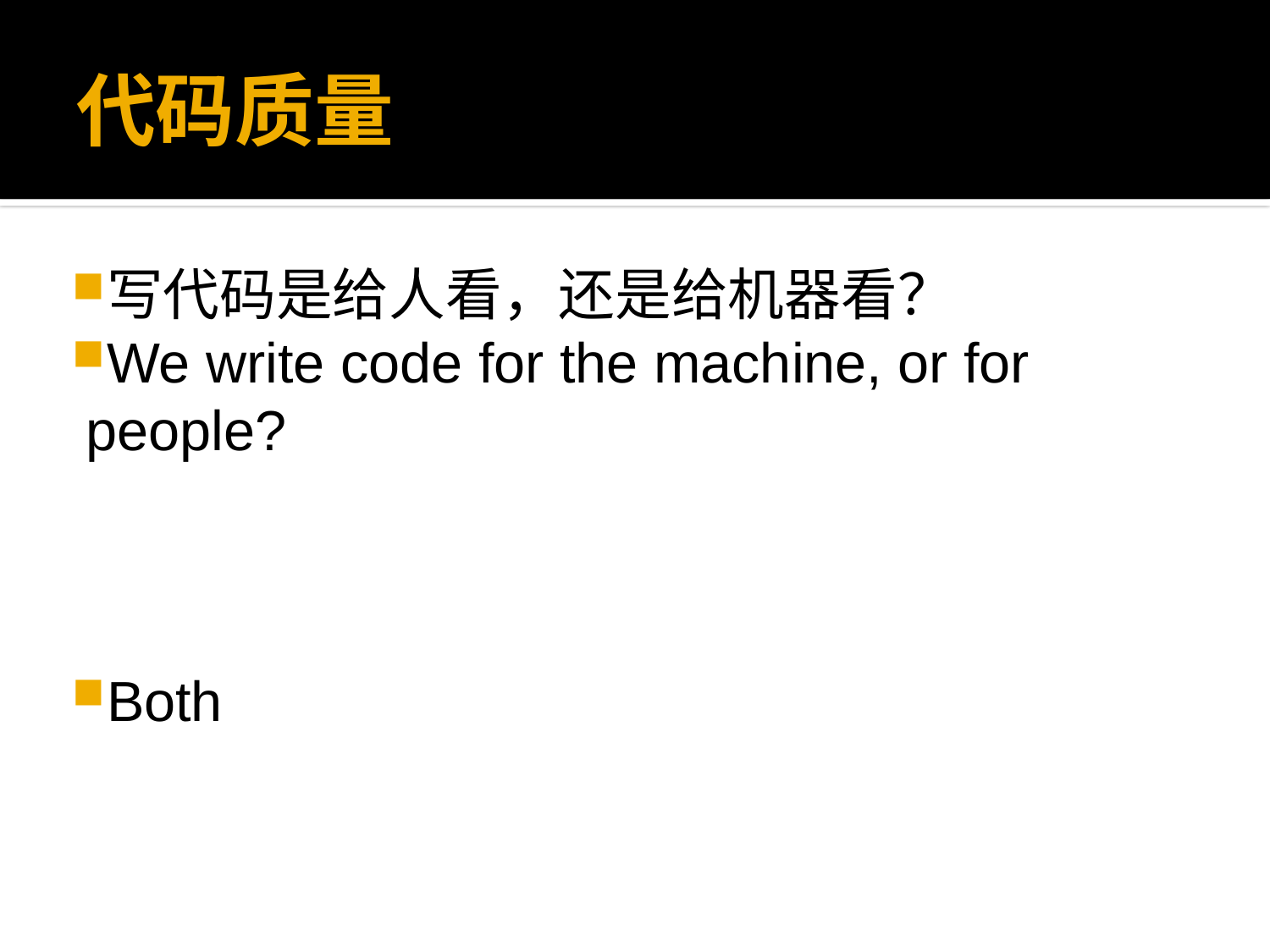

# 代码质量
写代码是给人看，还是给机器看？
We write code for the machine, or for people?

Both